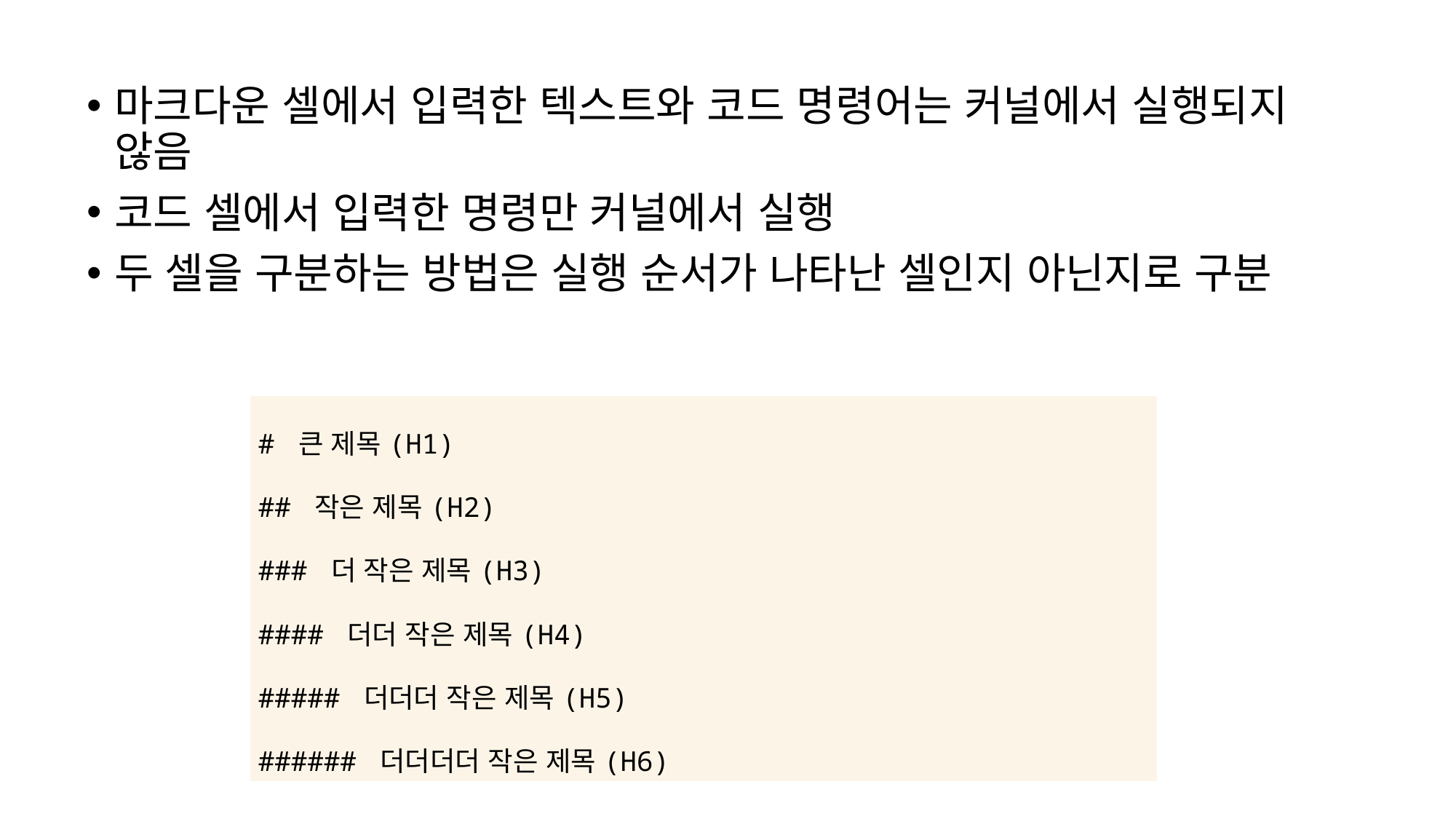

마크다운 셀에서 입력한 텍스트와 코드 명령어는 커널에서 실행되지 않음
코드 셀에서 입력한 명령만 커널에서 실행
두 셀을 구분하는 방법은 실행 순서가 나타난 셀인지 아닌지로 구분

| # 큰 제목(H1) ## 작은 제목(H2) ### 더 작은 제목(H3) #### 더더 작은 제목(H4) ##### 더더더 작은 제목(H5) ###### 더더더더 작은 제목(H6) |
| --- |